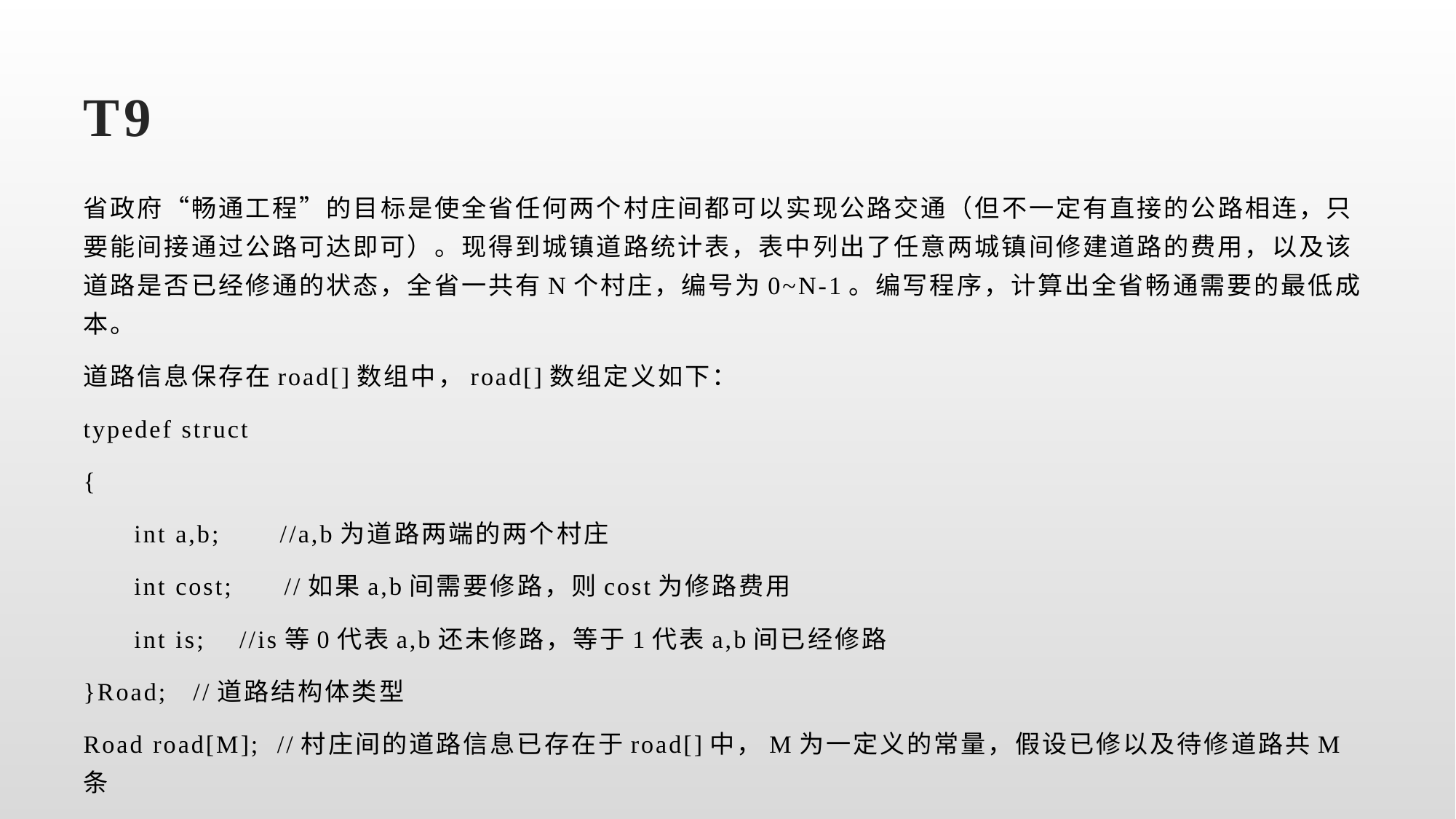

# T9
省政府“畅通工程”的目标是使全省任何两个村庄间都可以实现公路交通（但不一定有直接的公路相连，只要能间接通过公路可达即可）。现得到城镇道路统计表，表中列出了任意两城镇间修建道路的费用，以及该道路是否已经修通的状态，全省一共有N个村庄，编号为0~N-1。编写程序，计算出全省畅通需要的最低成本。
道路信息保存在road[]数组中，road[]数组定义如下：
typedef struct
{
      int a,b;       //a,b为道路两端的两个村庄
      int cost;      //如果a,b间需要修路，则cost为修路费用
      int is;    //is等0代表a,b还未修路，等于1代表a,b间已经修路
}Road;   //道路结构体类型
Road road[M];  //村庄间的道路信息已存在于road[]中，M为一定义的常量，假设已修以及待修道路共M条